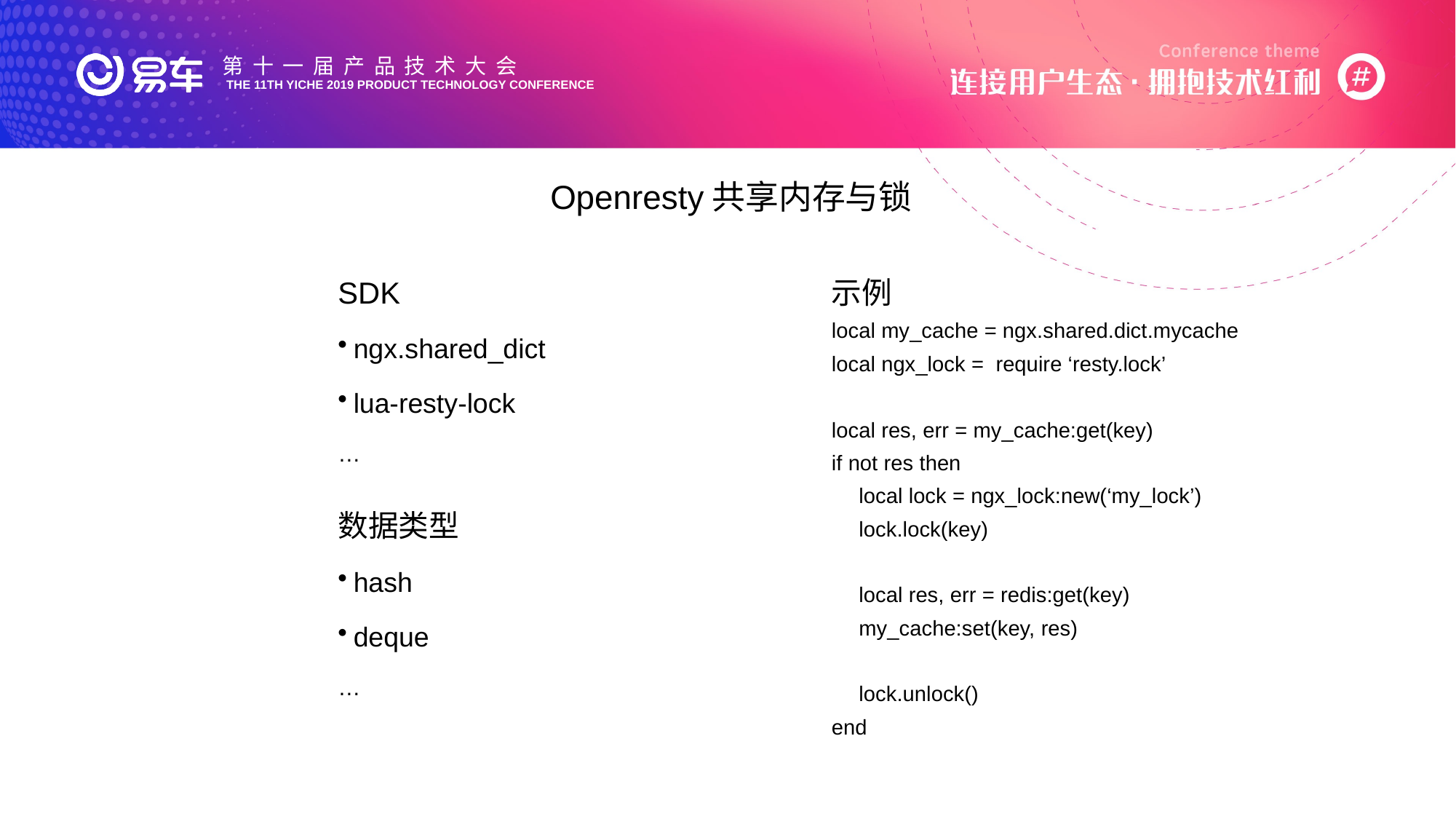

# Openresty共享内存与锁
示例
local my_cache = ngx.shared.dict.mycache
local ngx_lock =  require ‘resty.lock’

local res, err = my_cache:get(key)
if not res then
local lock = ngx_lock:new(‘my_lock’)
lock.lock(key)

local res, err = redis:get(key)
my_cache:set(key, res)

lock.unlock()
end
SDK
ngx.shared_dict
lua-resty-lock
…
数据类型
hash
deque
…